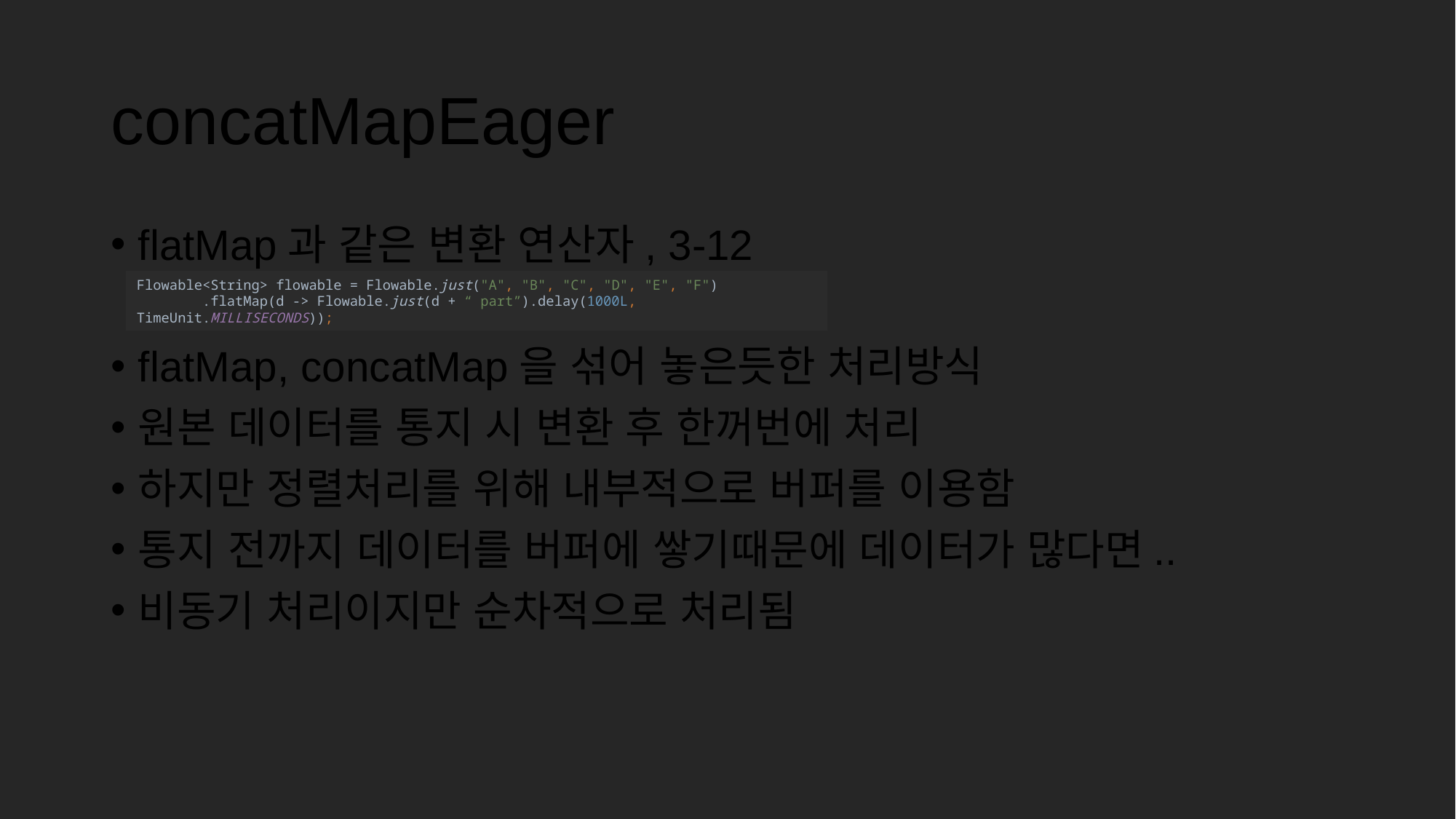

# concatMapEager
flatMap과 같은 변환 연산자, 3-12

flatMap, concatMap을 섞어 놓은듯한 처리방식
원본 데이터를 통지 시 변환 후 한꺼번에 처리
하지만 정렬처리를 위해 내부적으로 버퍼를 이용함
통지 전까지 데이터를 버퍼에 쌓기때문에 데이터가 많다면..
비동기 처리이지만 순차적으로 처리됨

Flowable<String> flowable = Flowable.just("A", "B", "C", "D", "E", "F")
        .flatMap(d -> Flowable.just(d + “ part”).delay(1000L, TimeUnit.MILLISECONDS));